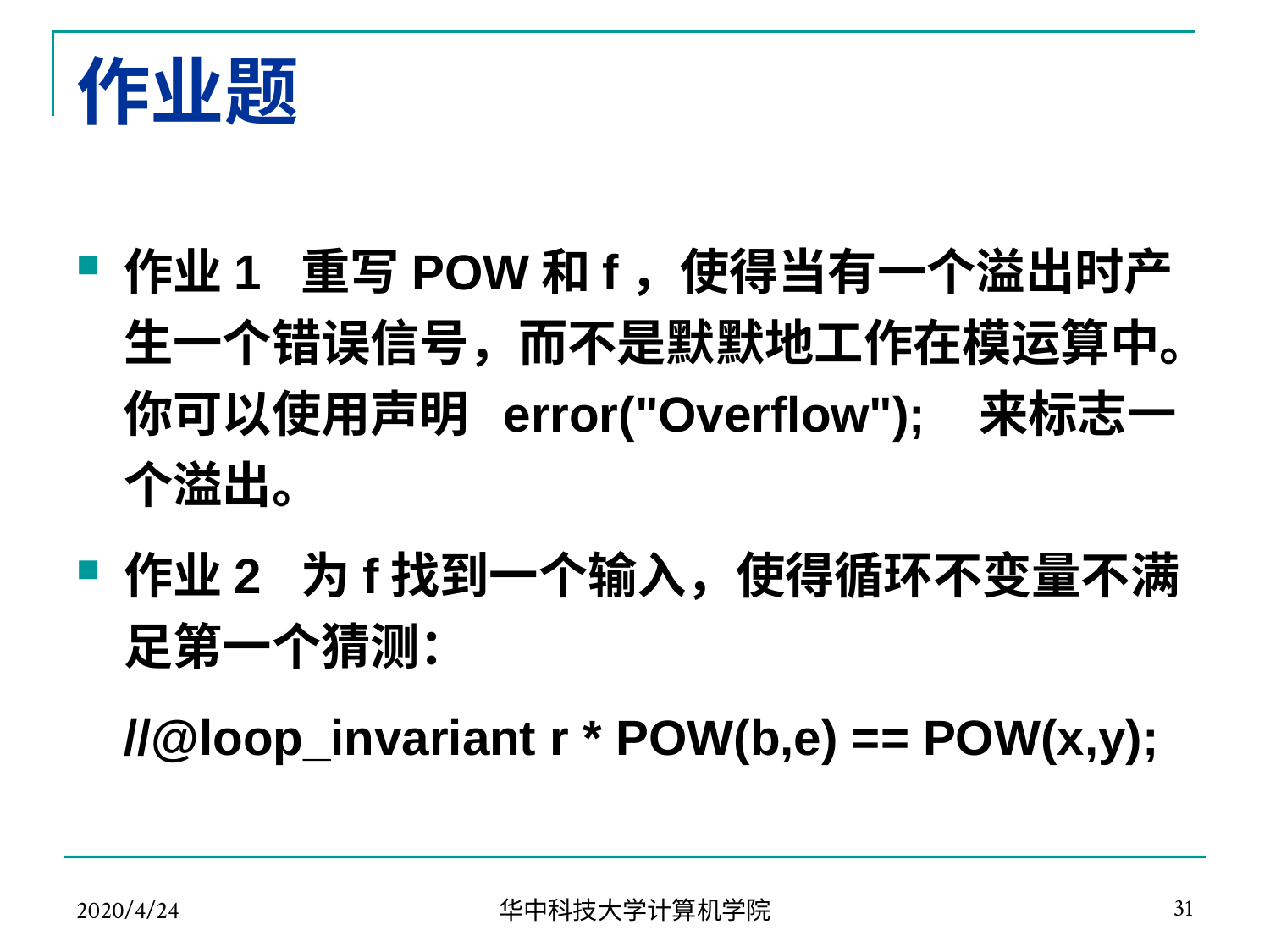

# 作业题
作业1  重写POW和f，使得当有一个溢出时产生一个错误信号，而不是默默地工作在模运算中。你可以使用声明  error("Overflow");   来标志一个溢出。
作业2  为f找到一个输入，使得循环不变量不满足第一个猜测：
	//@loop_invariant r * POW(b,e) == POW(x,y);
2020/4/24
31
华中科技大学计算机学院